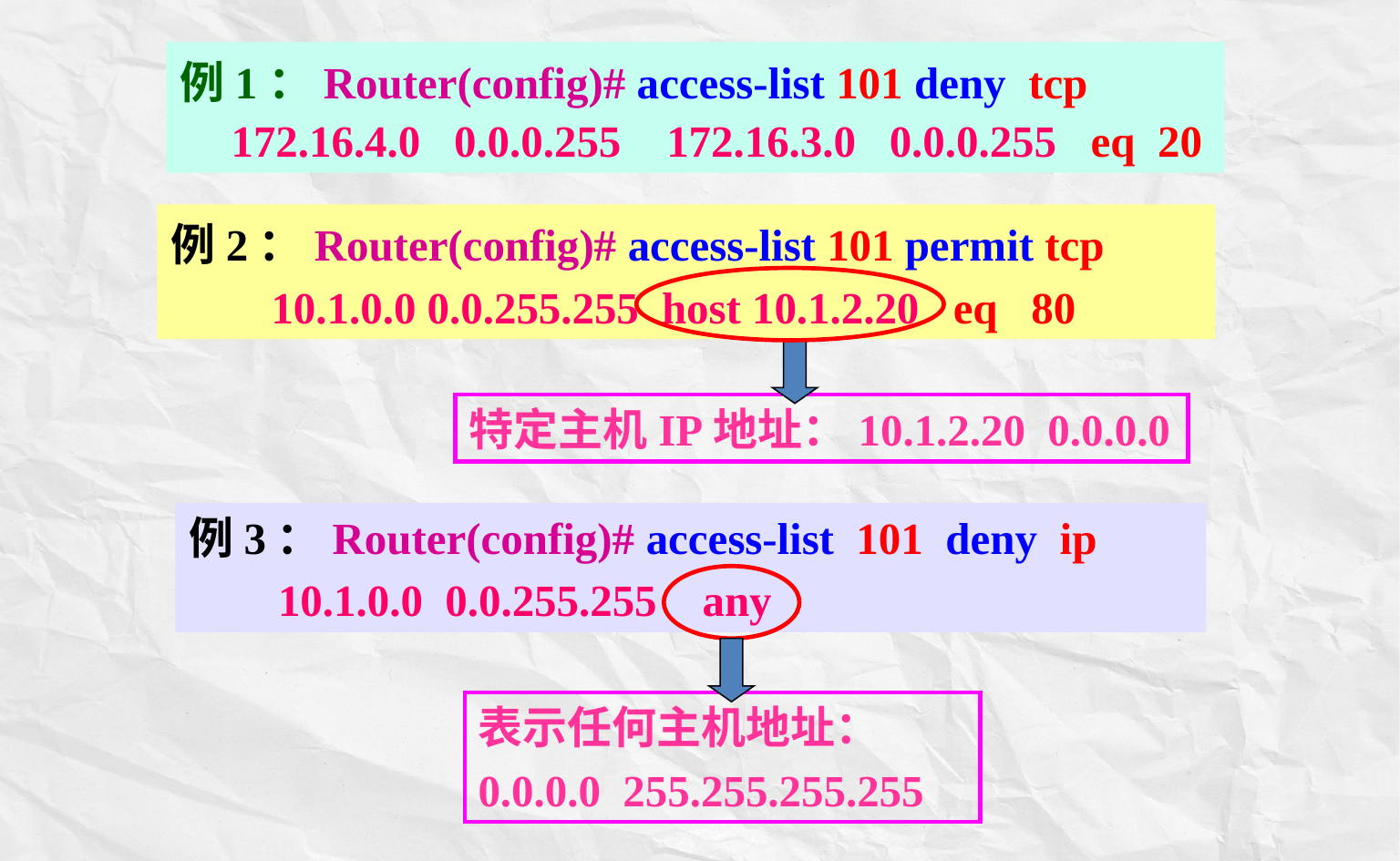

例1：Router(config)# access-list 101 deny  tcp  172.16.4.0   0.0.0.255    172.16.3.0   0.0.0.255   eq  20
例2：Router(config)# access-list 101 permit tcp
         10.1.0.0 0.0.255.255  host 10.1.2.20   eq   80

特定主机IP地址：10.1.2.20  0.0.0.0
例3：Router(config)# access-list  101  deny  ip
        10.1.0.0  0.0.255.255    any

表示任何主机地址：
0.0.0.0  255.255.255.255

33